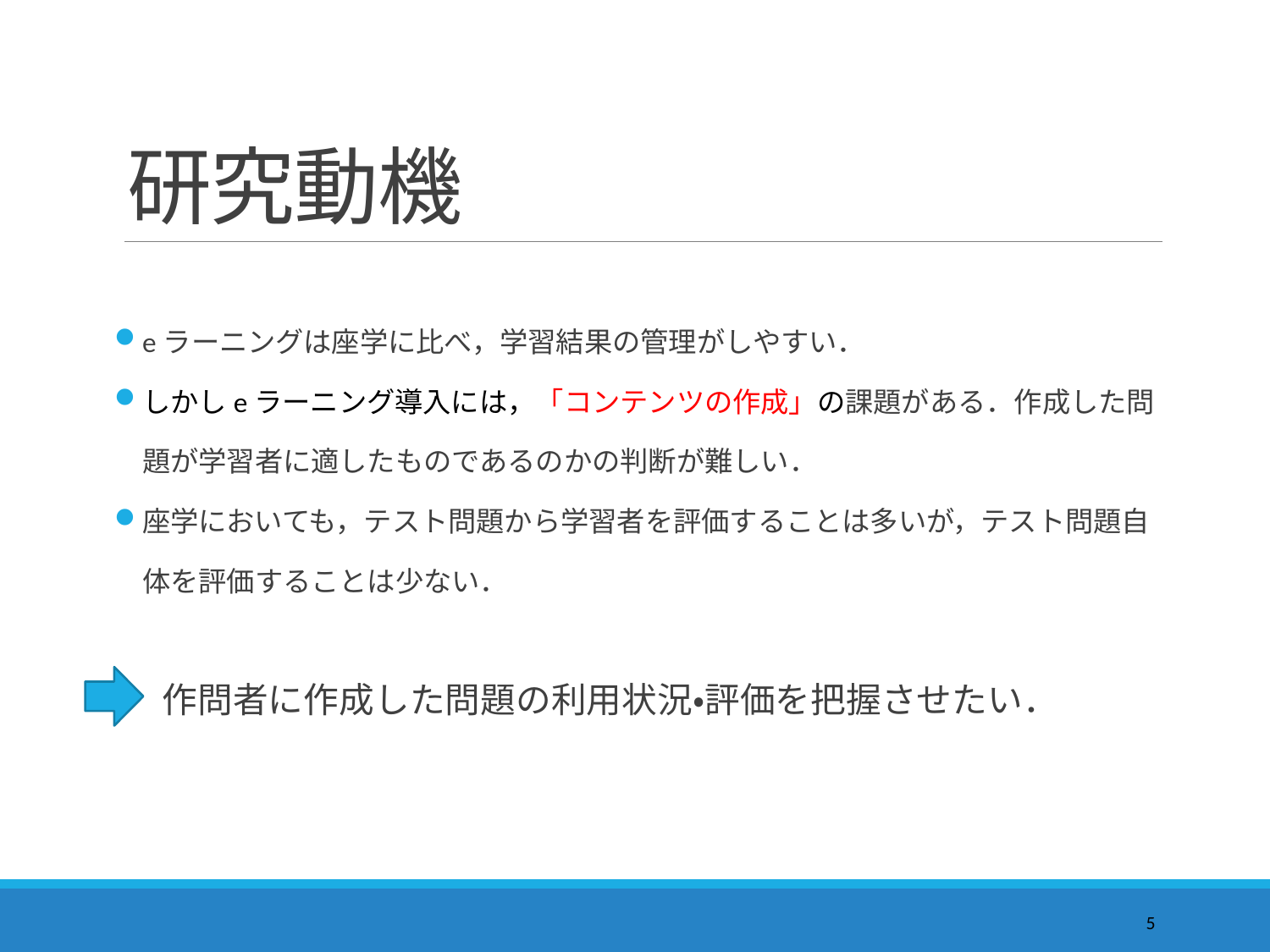

# 研究動機

eラーニングは座学に比べ，学習結果の管理がしやすい．
しかしeラーニング導入には，「コンテンツの作成」の課題がある．作成した問
　題が学習者に適したものであるのかの判断が難しい．
座学においても，テスト問題から学習者を評価することは多いが，テスト問題自
　体を評価することは少ない．

　作問者に作成した問題の利用状況・評価を把握させたい．

5